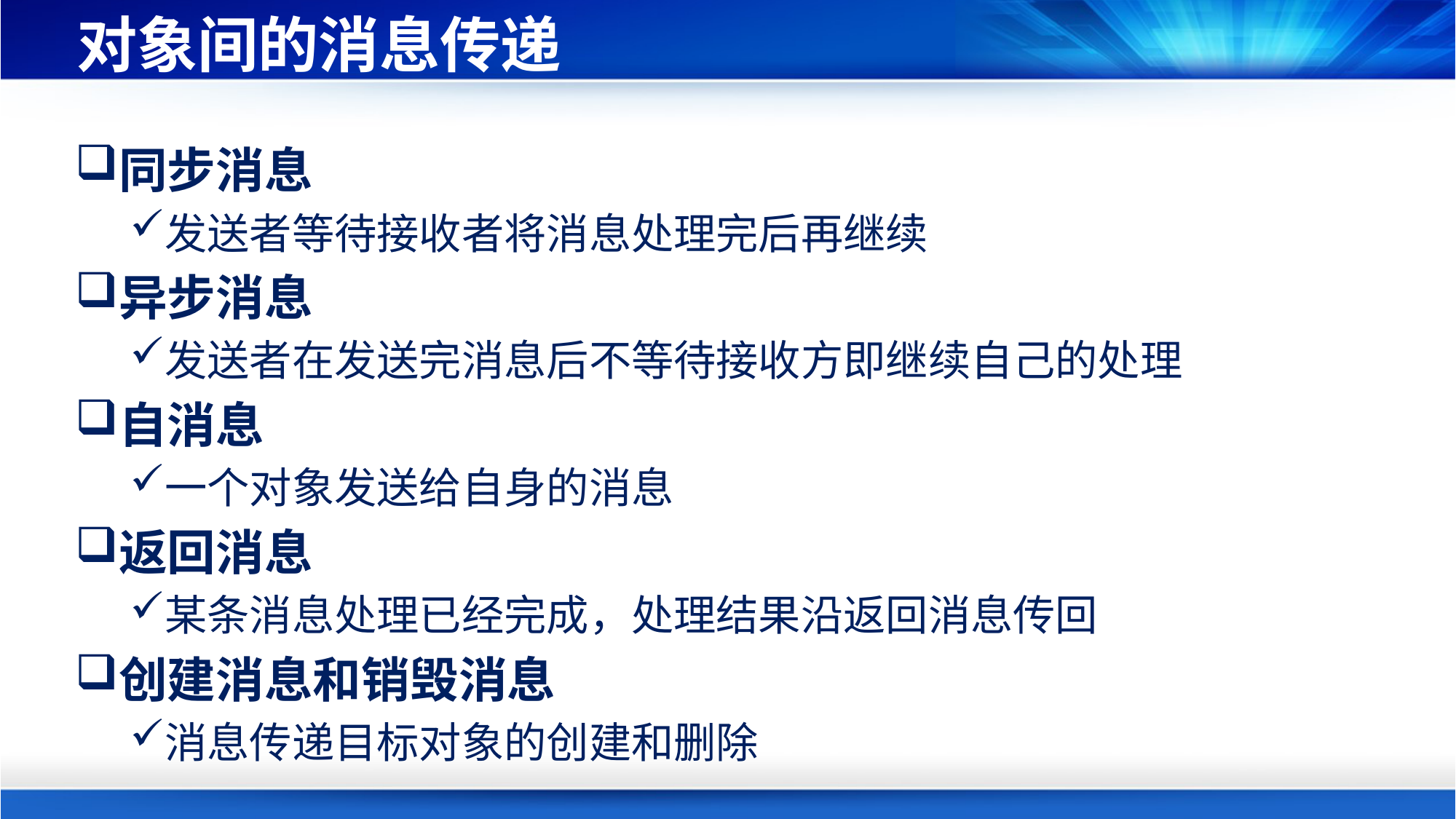

# 对象间的消息传递
同步消息
发送者等待接收者将消息处理完后再继续
异步消息
发送者在发送完消息后不等待接收方即继续自己的处理
自消息
一个对象发送给自身的消息
返回消息
某条消息处理已经完成，处理结果沿返回消息传回
创建消息和销毁消息
消息传递目标对象的创建和删除